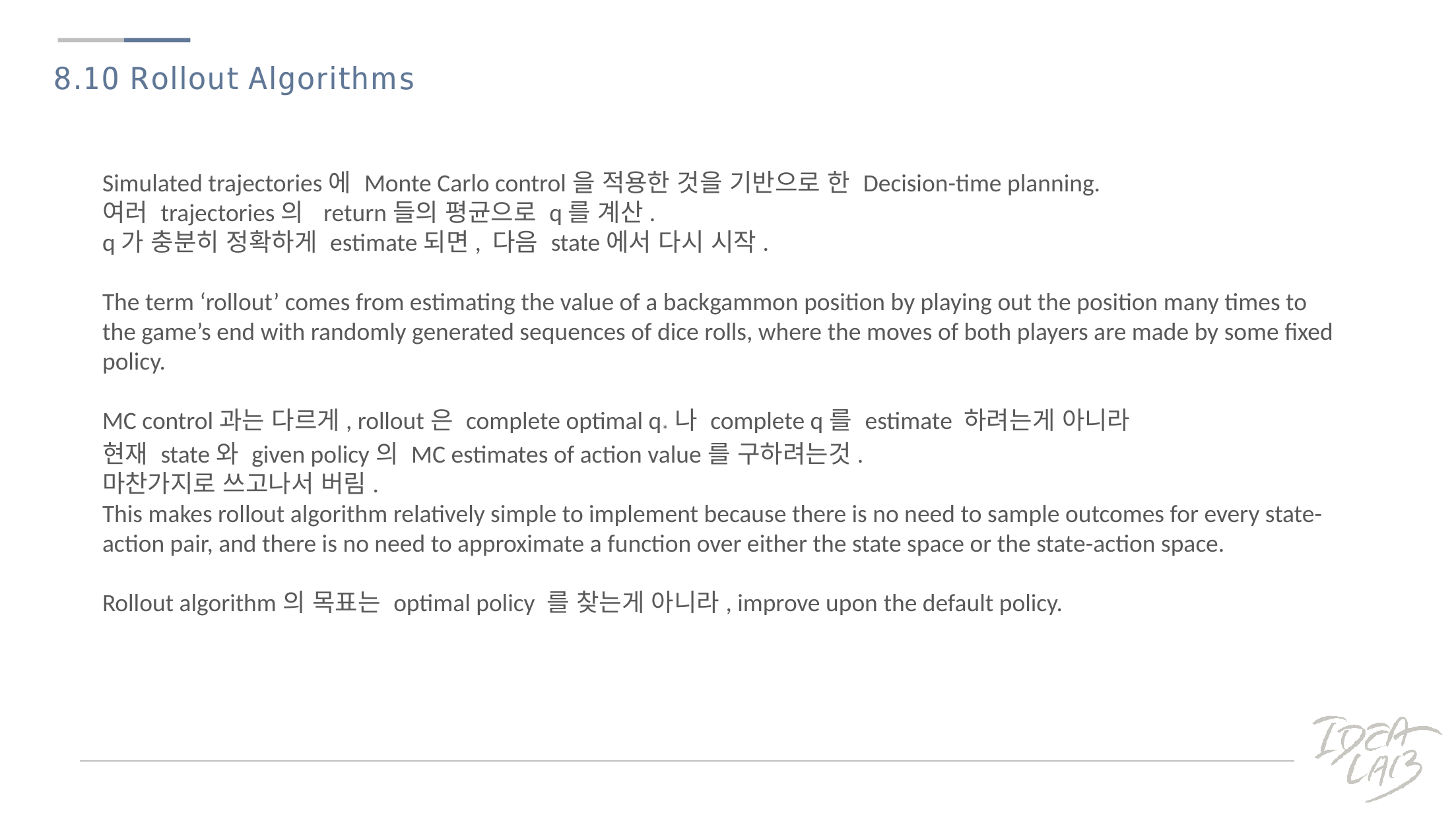

8.10 Rollout Algorithms
Simulated trajectories에 Monte Carlo control을 적용한 것을 기반으로 한 Decision-time planning.
여러 trajectories의  return들의 평균으로 q를 계산.
q가 충분히 정확하게 estimate되면, 다음 state에서 다시 시작.

The term ‘rollout’ comes from estimating the value of a backgammon position by playing out the position many times to the game’s end with randomly generated sequences of dice rolls, where the moves of both players are made by some fixed policy.

MC control과는 다르게, rollout은 complete optimal q*나 complete q를 estimate 하려는게 아니라
현재 state와 given policy의 MC estimates of action value를 구하려는것.
마찬가지로 쓰고나서 버림.
This makes rollout algorithm relatively simple to implement because there is no need to sample outcomes for every state-action pair, and there is no need to approximate a function over either the state space or the state-action space.

Rollout algorithm의 목표는 optimal policy 를 찾는게 아니라, improve upon the default policy.